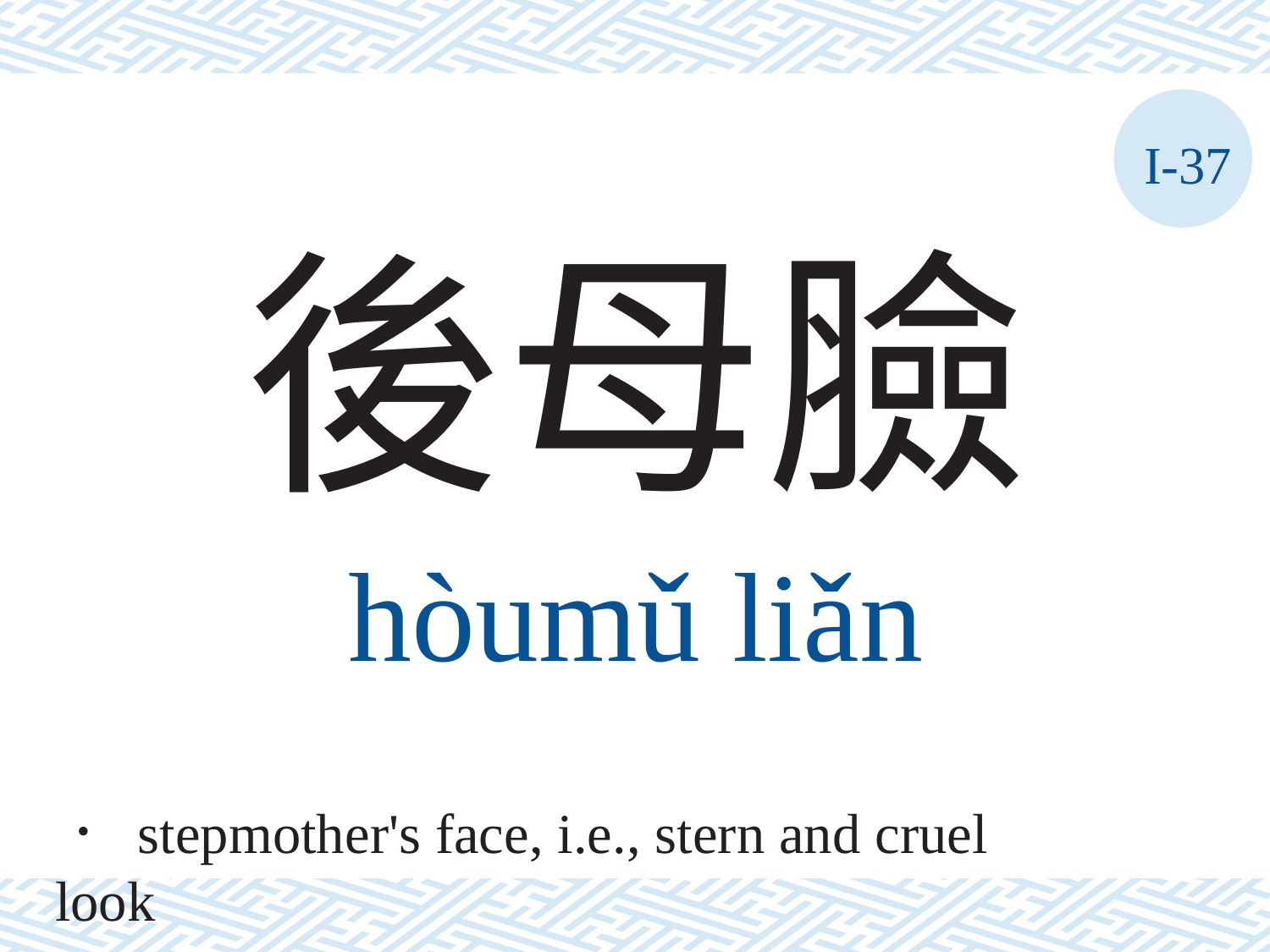

I-37
後母臉
hòumǔ	liǎn
． stepmother's face, i.e., stern and cruel look